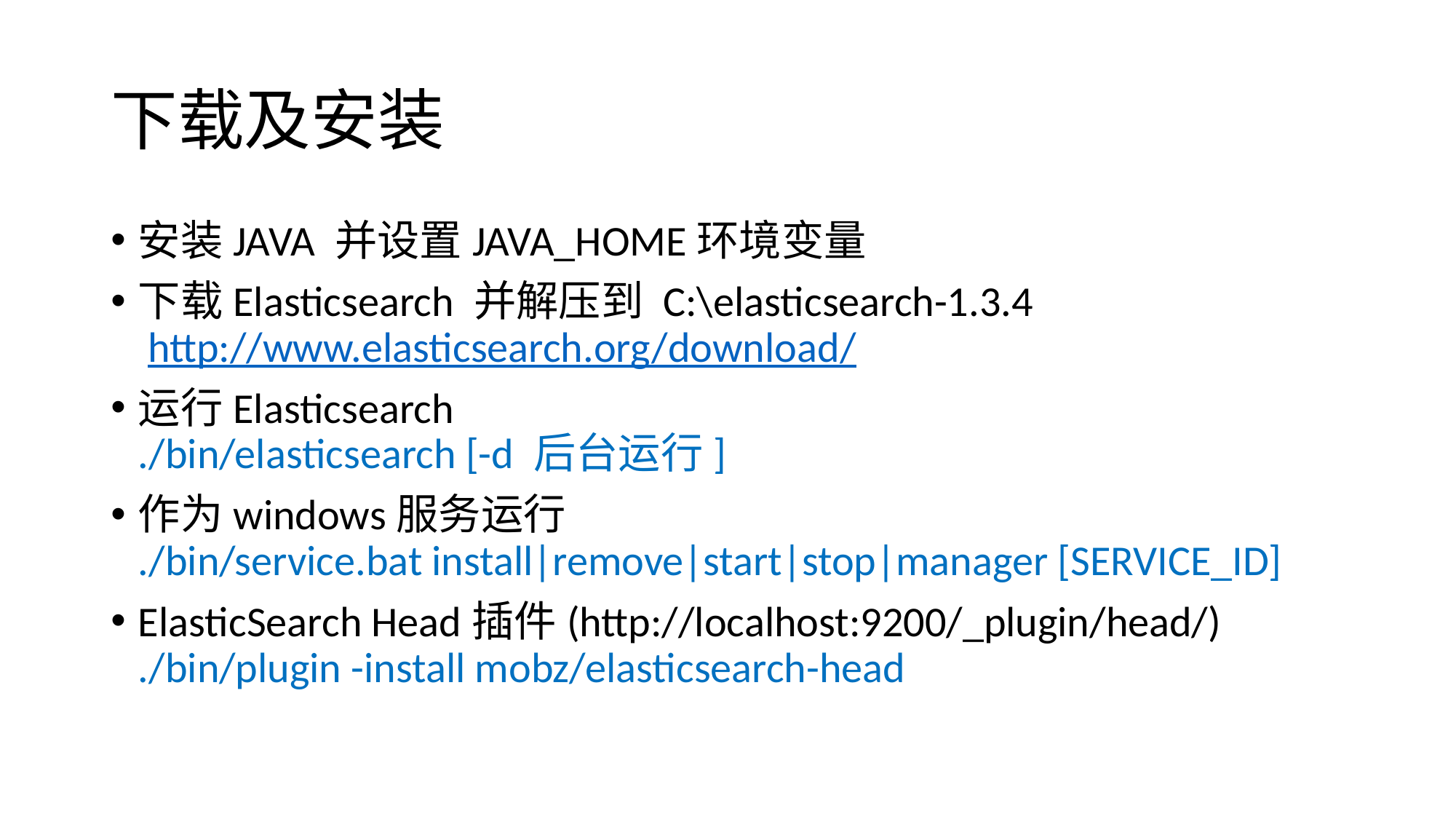

# 下载及安装
安装JAVA 并设置JAVA_HOME环境变量
下载Elasticsearch 并解压到 C:\elasticsearch-1.3.4
 http://www.elasticsearch.org/download/
运行Elasticsearch
./bin/elasticsearch [-d 后台运行]
作为windows服务运行
./bin/service.bat install|remove|start|stop|manager [SERVICE_ID]
ElasticSearch Head插件(http://localhost:9200/_plugin/head/)
./bin/plugin -install mobz/elasticsearch-head